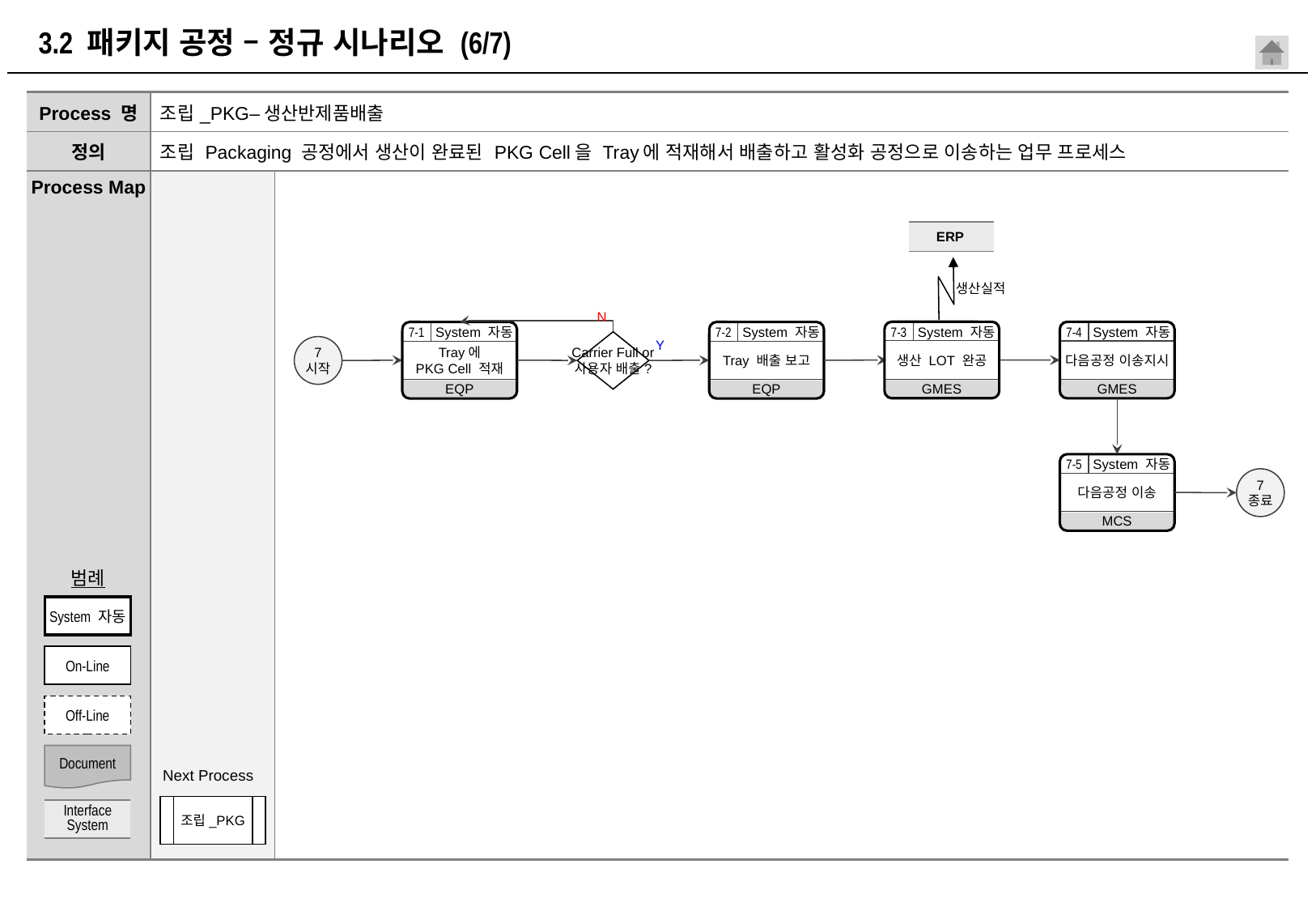

# 3.2 패키지 공정 – 정규 시나리오 (6/7)

| Process 명 | 조립\_PKG–생산반제품배출 |  |
| --- | --- | --- |
| 정의 | 조립 Packaging 공정에서 생산이 완료된 PKG Cell을 Tray에 적재해서 배출하고 활성화 공정으로 이송하는 업무 프로세스 |  |
| Process Map |  |  |
| ERP |
| --- |

생산실적
N

7-3
System 자동
생산 LOT 완공

GMES

7-4
System 자동
다음공정 이송지시

GMES

7-1
System 자동
Tray에
PKG Cell 적재

EQP

7-2
System 자동
Tray 배출 보고

EQP
Y
Carrier Full or
사용자 배출?
7
시작

7-5
System 자동
다음공정 이송

MCS
7
종료
범례
System 자동
On-Line
Off-Line
Document
Next Process
조립_PKG
| Interface System |
| --- |